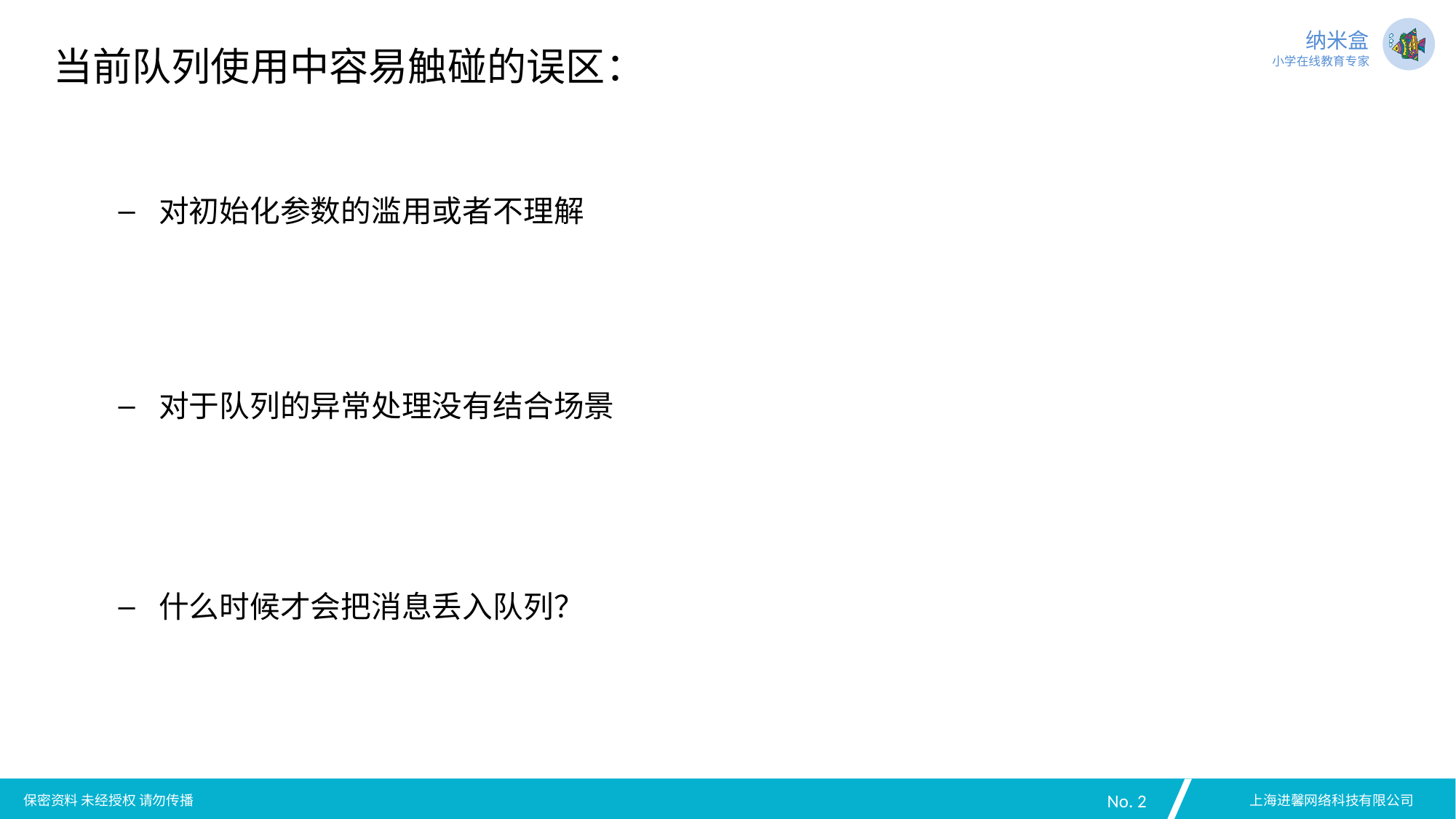

# 当前队列使用中容易触碰的误区：

对初始化参数的滥用或者不理解

对于队列的异常处理没有结合场景

什么时候才会把消息丢入队列？

No. 2